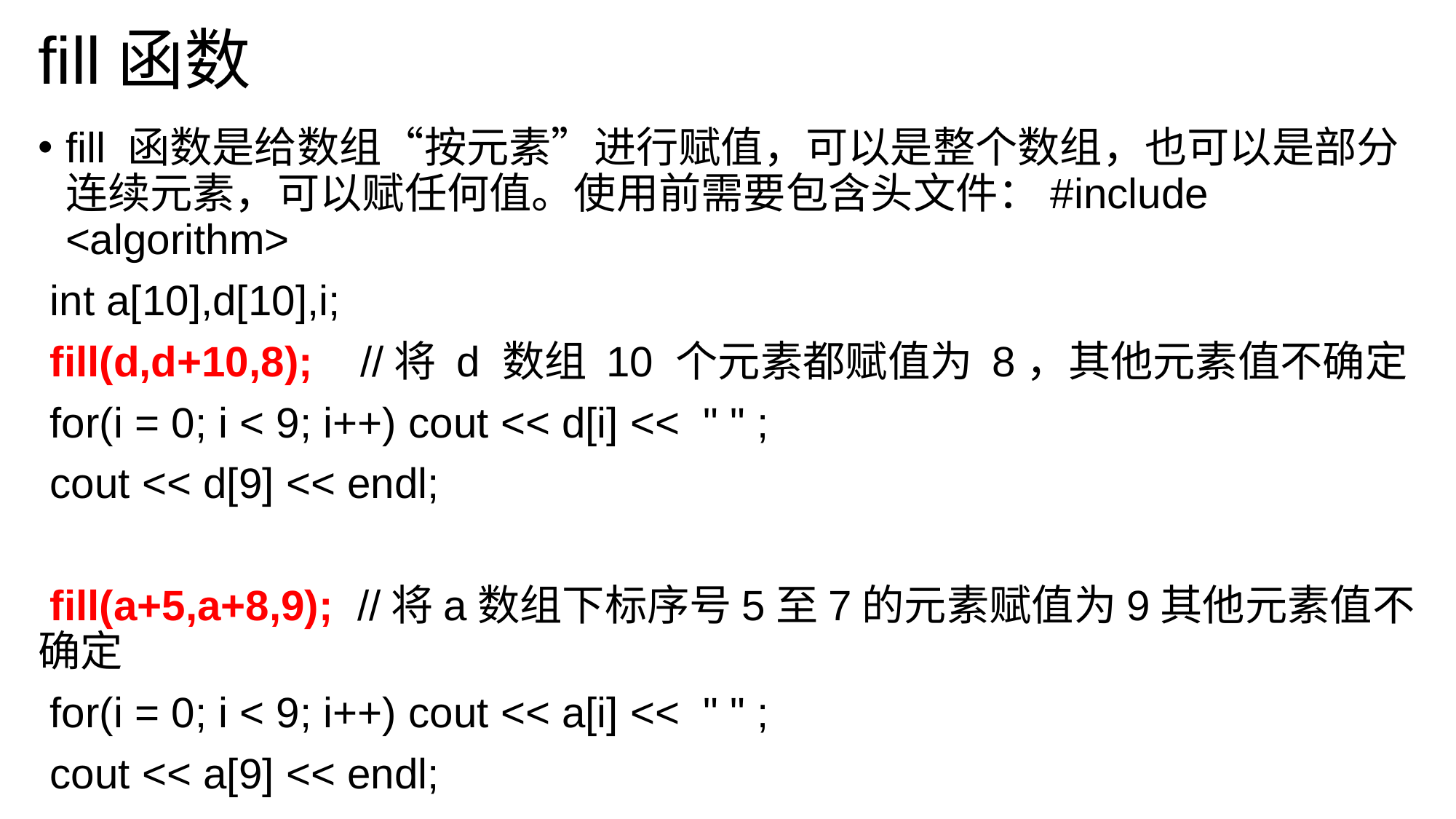

# fill函数
fill 函数是给数组“按元素”进行赋值，可以是整个数组，也可以是部分连续元素，可以赋任何值。使用前需要包含头文件：#include <algorithm>
 int a[10],d[10],i;
 fill(d,d+10,8);    //将 d 数组 10 个元素都赋值为 8，其他元素值不确定
 for(i = 0; i < 9; i++) cout << d[i] <<  " " ;
 cout << d[9] << endl;

 fill(a+5,a+8,9);  //将a数组下标序号5至7的元素赋值为9其他元素值不确定
 for(i = 0; i < 9; i++) cout << a[i] <<  " " ;
 cout << a[9] << endl;